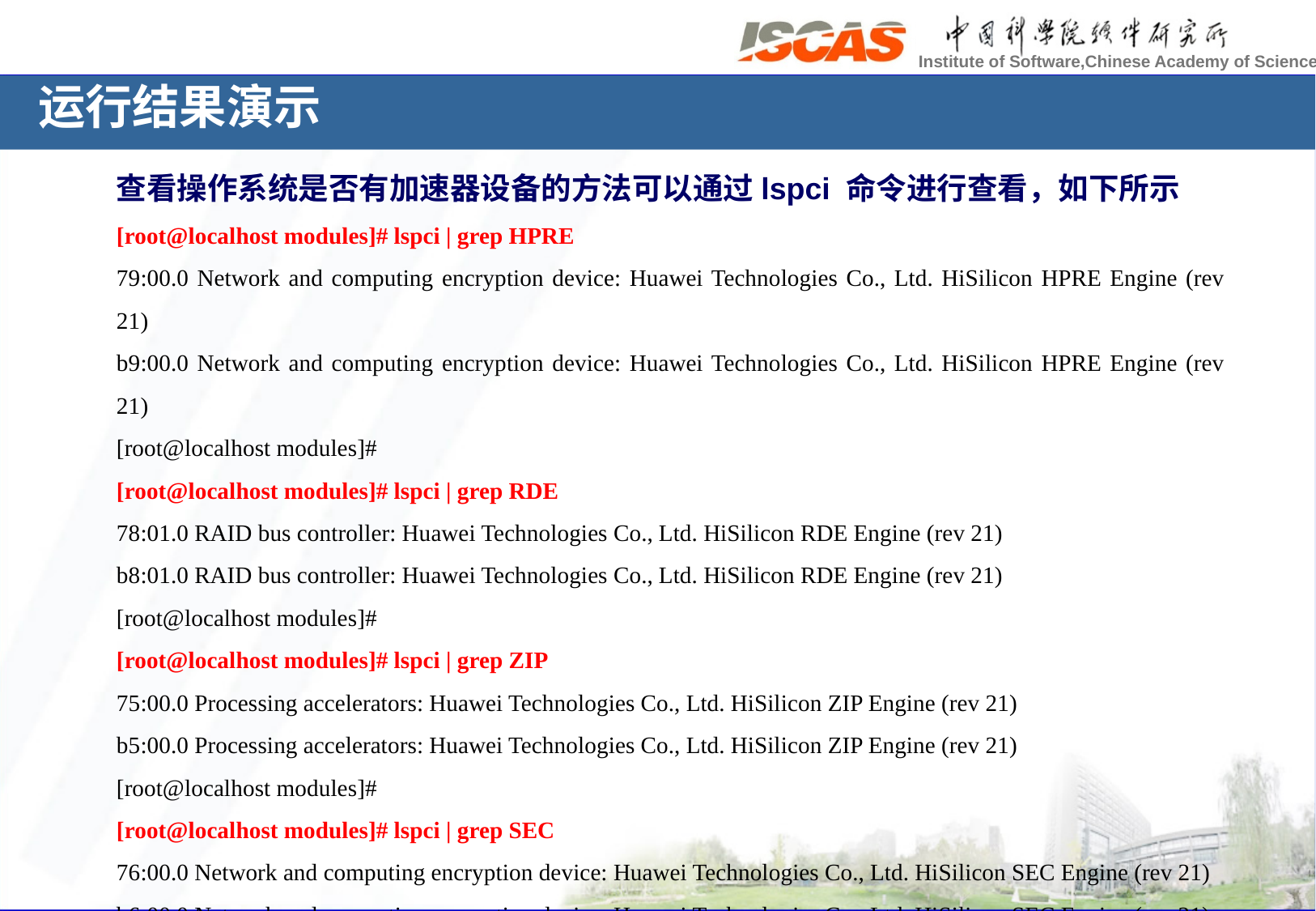

运行结果演示
查看操作系统是否有加速器设备的方法可以通过lspci 命令进行查看，如下所示
[root@localhost modules]# lspci | grep HPRE
79:00.0 Network and computing encryption device: Huawei Technologies Co., Ltd. HiSilicon HPRE Engine (rev 21)
b9:00.0 Network and computing encryption device: Huawei Technologies Co., Ltd. HiSilicon HPRE Engine (rev 21)
[root@localhost modules]#
[root@localhost modules]# lspci | grep RDE
78:01.0 RAID bus controller: Huawei Technologies Co., Ltd. HiSilicon RDE Engine (rev 21)
b8:01.0 RAID bus controller: Huawei Technologies Co., Ltd. HiSilicon RDE Engine (rev 21)
[root@localhost modules]#
[root@localhost modules]# lspci | grep ZIP
75:00.0 Processing accelerators: Huawei Technologies Co., Ltd. HiSilicon ZIP Engine (rev 21)
b5:00.0 Processing accelerators: Huawei Technologies Co., Ltd. HiSilicon ZIP Engine (rev 21)
[root@localhost modules]#
[root@localhost modules]# lspci | grep SEC
76:00.0 Network and computing encryption device: Huawei Technologies Co., Ltd. HiSilicon SEC Engine (rev 21)
b6:00.0 Network and computing encryption device: Huawei Technologies Co., Ltd. HiSilicon SEC Engine (rev 21)
[root@localhost modules]#